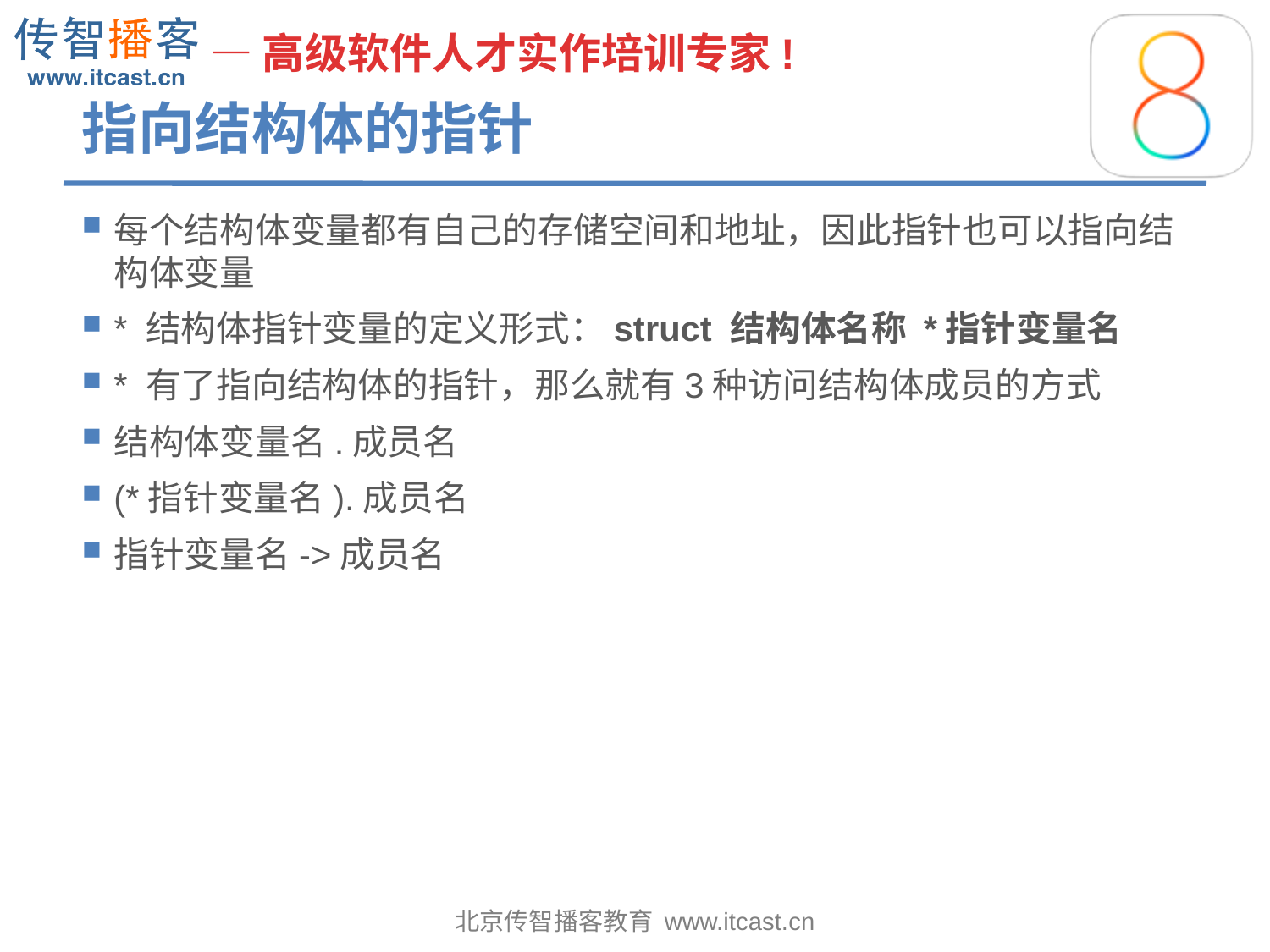

# 指向结构体的指针
每个结构体变量都有自己的存储空间和地址，因此指针也可以指向结构体变量
* 结构体指针变量的定义形式：struct 结构体名称 *指针变量名
* 有了指向结构体的指针，那么就有3种访问结构体成员的方式
结构体变量名.成员名
(*指针变量名).成员名
指针变量名->成员名